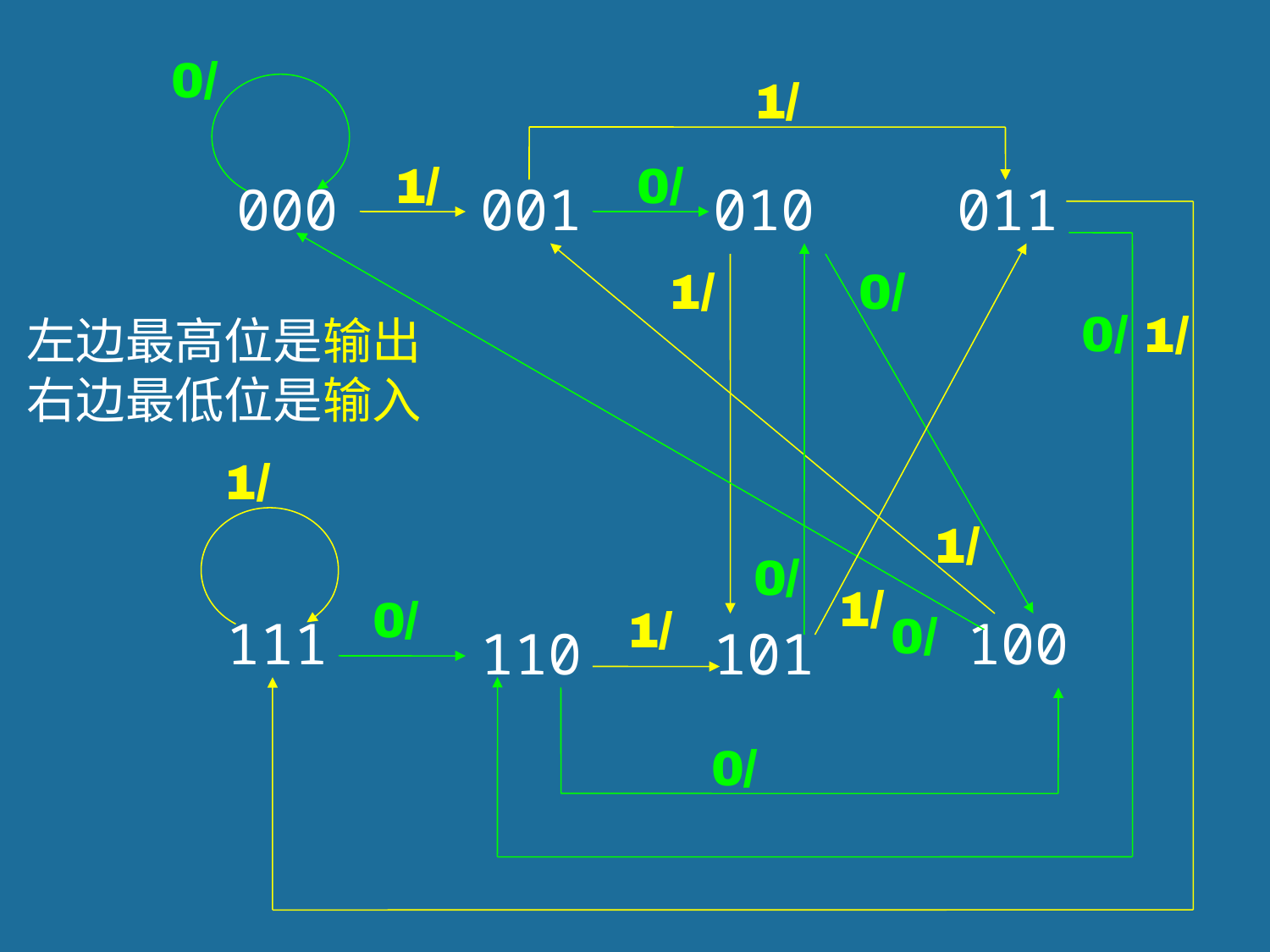

0/

1/

1/

0/

000
001
010
011

1/

0/

0/

1/

0/

1/
1/

0/
左边最高位是输出
右边最低位是输入
1/

0/

1/

111
100
110
101

0/

147